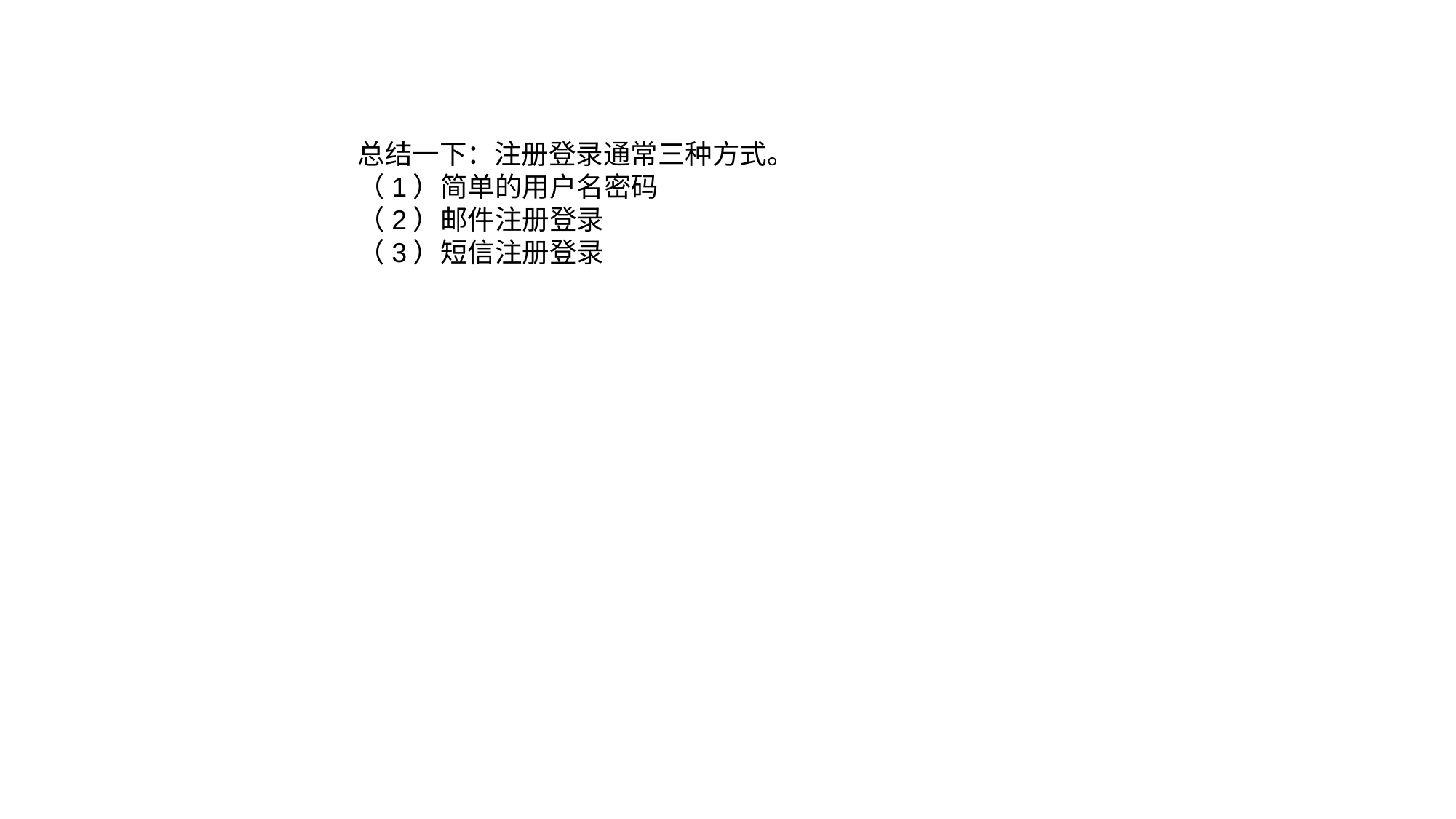

总结一下：注册登录通常三种方式。
（1）简单的用户名密码
（2）邮件注册登录
（3）短信注册登录